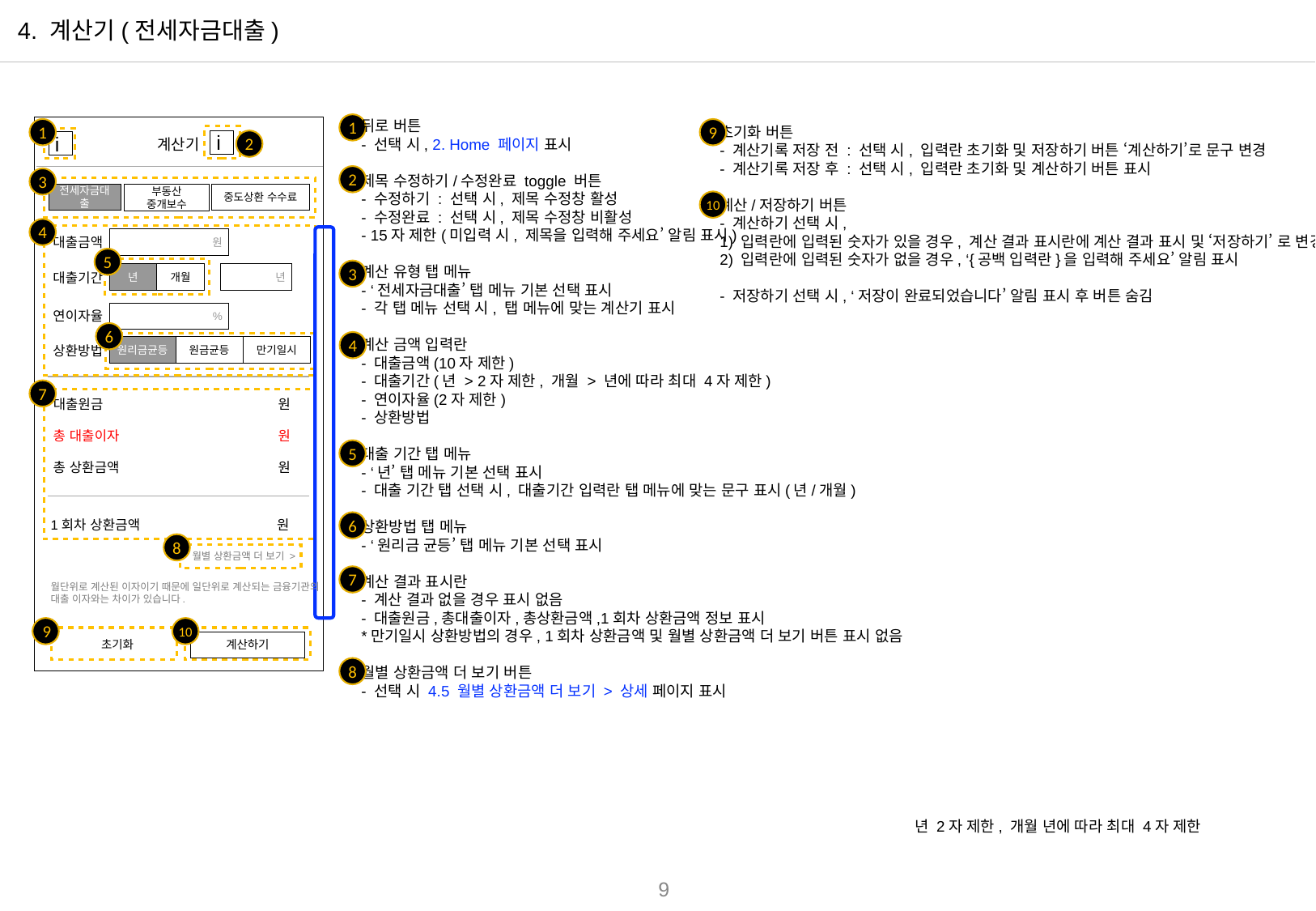

# 4. 계산기(전세자금대출)
뒤로 버튼
- 선택 시, 2. Home 페이지 표시

제목 수정하기/수정완료 toggle 버튼
- 수정하기 : 선택 시, 제목 수정창 활성
- 수정완료 : 선택 시, 제목 수정창 비활성
- 15자 제한(미입력 시, 제목을 입력해 주세요’ 알림 표시)

계산 유형 탭 메뉴
- ‘전세자금대출’ 탭 메뉴 기본 선택 표시
- 각 탭 메뉴 선택 시, 탭 메뉴에 맞는 계산기 표시

계산 금액 입력란
- 대출금액(10자 제한)
- 대출기간(년 > 2자 제한, 개월 > 년에 따라 최대 4자 제한)
- 연이자율(2자 제한)
- 상환방법

대출 기간 탭 메뉴
- ‘년’ 탭 메뉴 기본 선택 표시
- 대출 기간 탭 선택 시, 대출기간 입력란 탭 메뉴에 맞는 문구 표시(년/개월)

상환방법 탭 메뉴
- ‘원리금 균등’ 탭 메뉴 기본 선택 표시

계산 결과 표시란
- 계산 결과 없을 경우 표시 없음
- 대출원금,총대출이자,총상환금액,1회차 상환금액 정보 표시
*만기일시 상환방법의 경우, 1회차 상환금액 및 월별 상환금액 더 보기 버튼 표시 없음

월별 상환금액 더 보기 버튼
- 선택 시 4.5 월별 상환금액 더 보기 > 상세 페이지 표시
1

9

초기화 버튼
- 계산기록 저장 전 : 선택 시, 입력란 초기화 및 저장하기 버튼 ‘계산하기’로 문구 변경
- 계산기록 저장 후 : 선택 시, 입력란 초기화 및 계산하기 버튼 표시

계산/저장하기 버튼
- 계산하기 선택 시,
1) 입력란에 입력된 숫자가 있을 경우, 계산 결과 표시란에 계산 결과 표시 및 ‘저장하기’ 로 변경
2) 입력란에 입력된 숫자가 없을 경우, ‘{공백 입력란}을 입력해 주세요’ 알림 표시

- 저장하기 선택 시, ‘저장이 완료되었습니다’ 알림 표시 후 버튼 숨김
1

2

계산기

i
i
2

3

전세자금대출
중도상환 수수료
부동산 중개보수
10

4

대출금액
원
5

3

년
개월
대출기간
년
연이자율
%
6

4

원리금균등
원금균등
만기일시
상환방법
7

대출원금
원
총 대출이자
원
5

총 상환금액
원
6

1회차 상환금액
원
8

월별 상환금액 더 보기 >

7

월단위로 계산된 이자이기 때문에 일단위로 계산되는 금융기관의
대출 이자와는 차이가 있습니다.
9

10

초기화
계산하기
8

년 2자 제한, 개월 년에 따라 최대 4자 제한
9